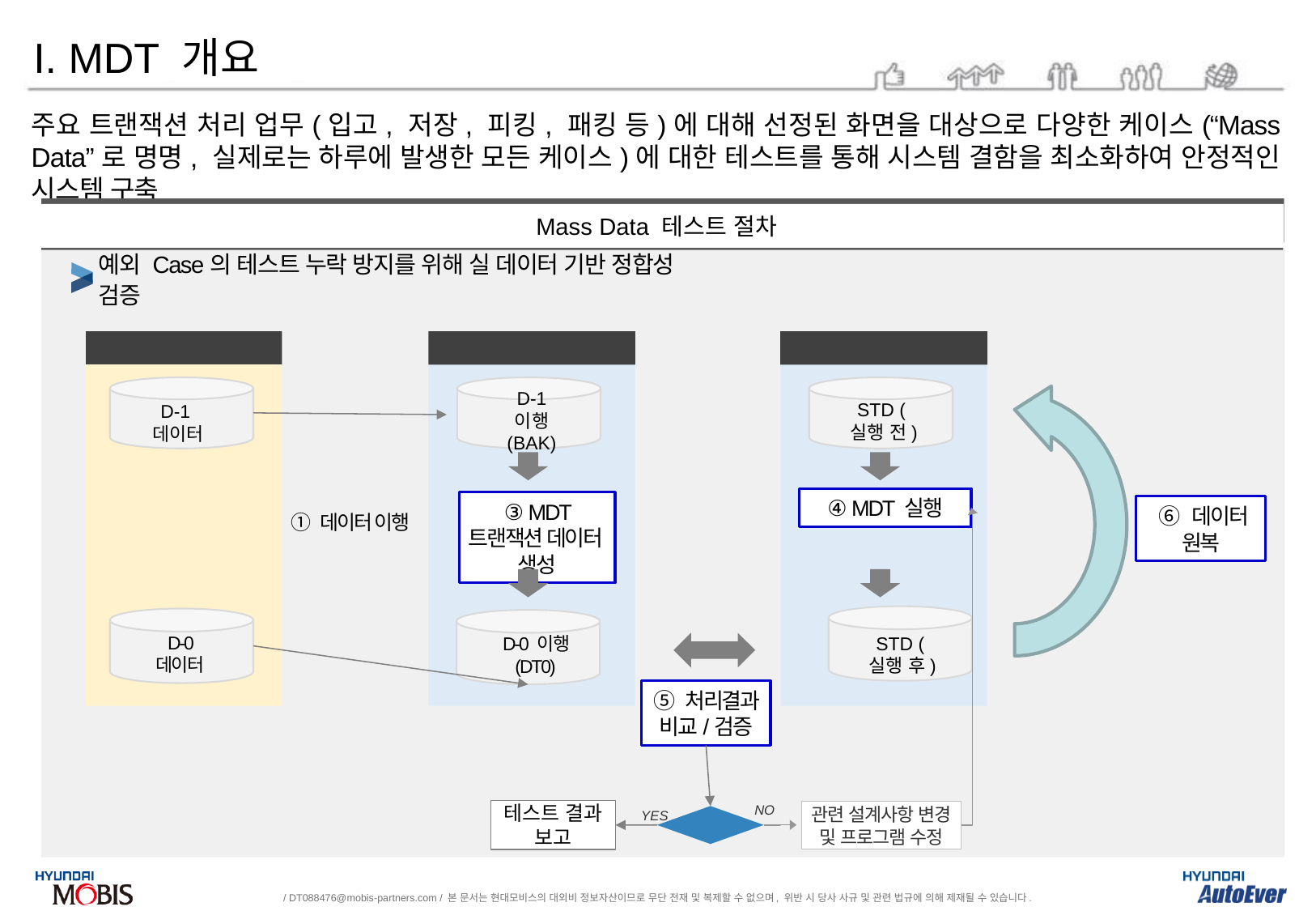

I. MDT 개요
주요 트랜잭션 처리 업무(입고, 저장, 피킹, 패킹 등)에 대해 선정된 화면을 대상으로 다양한 케이스(“Mass Data”로 명명, 실제로는 하루에 발생한 모든 케이스)에 대한 테스트를 통해 시스템 결함을 최소화하여 안정적인 시스템 구축

Mass Data 테스트 절차

예외 Case의 테스트 누락 방지를 위해 실 데이터 기반 정합성 검증

As-Is 데이터
To-Be 데이터
MDT 실행

D-1 이행 (BAK)
STD (실행 전)
D-1  데이터

④ MDT 실행
③ MDT 트랜잭션 데이터  생성
 ⑥ 데이터 원복
① 데이터 이행

D-0 데이터
STD (실행 후)
D-0 이행 (DT0)

⑤ 처리결과 비교/검증
테스트 결과 보고
관련 설계사항 변경
및 프로그램 수정
NO
일치
YES